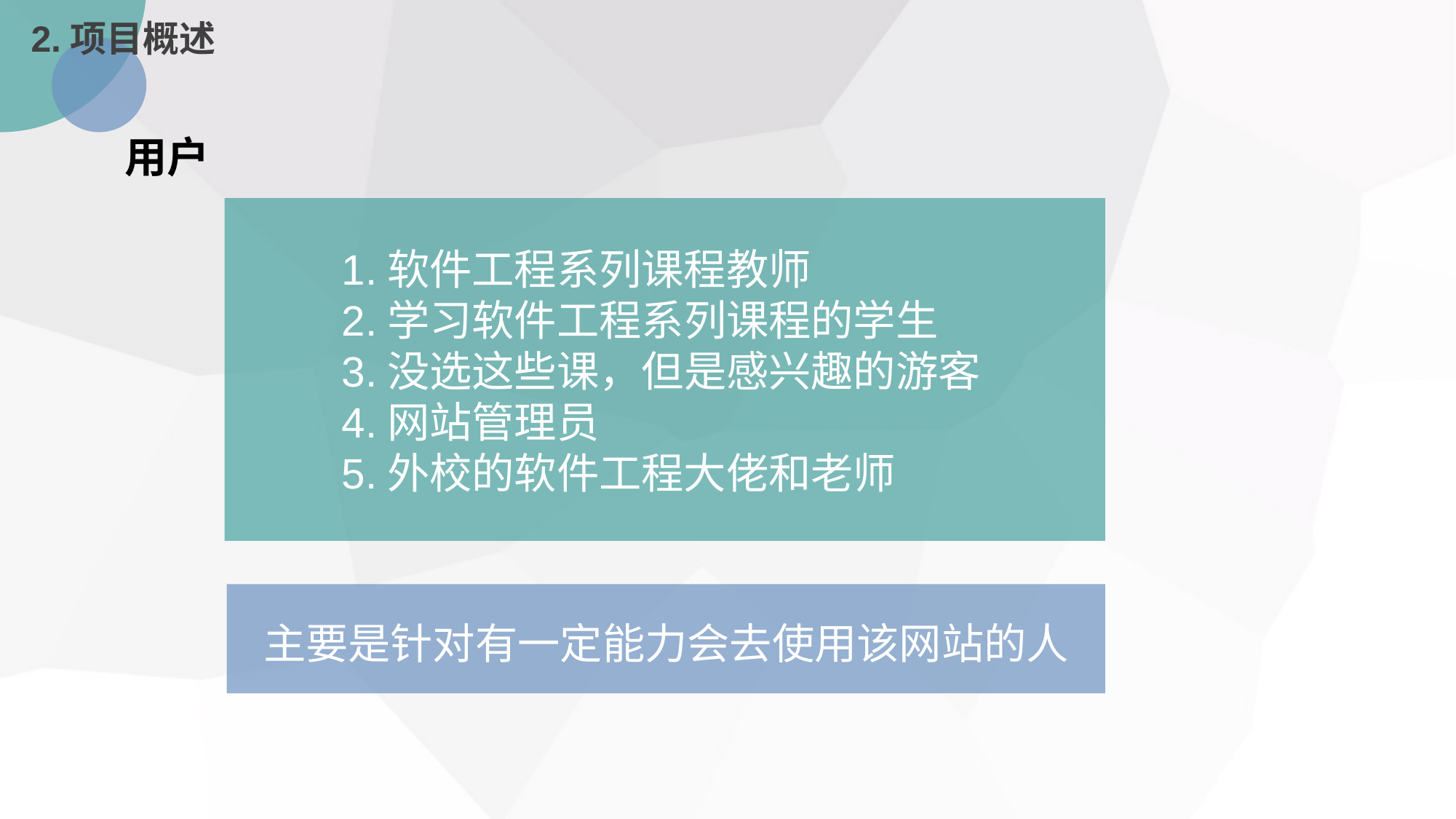

2.项目概述

用户

1.软件工程系列课程教师
2.学习软件工程系列课程的学生
3.没选这些课，但是感兴趣的游客
4.网站管理员
5.外校的软件工程大佬和老师

主要是针对有一定能力会去使用该网站的人